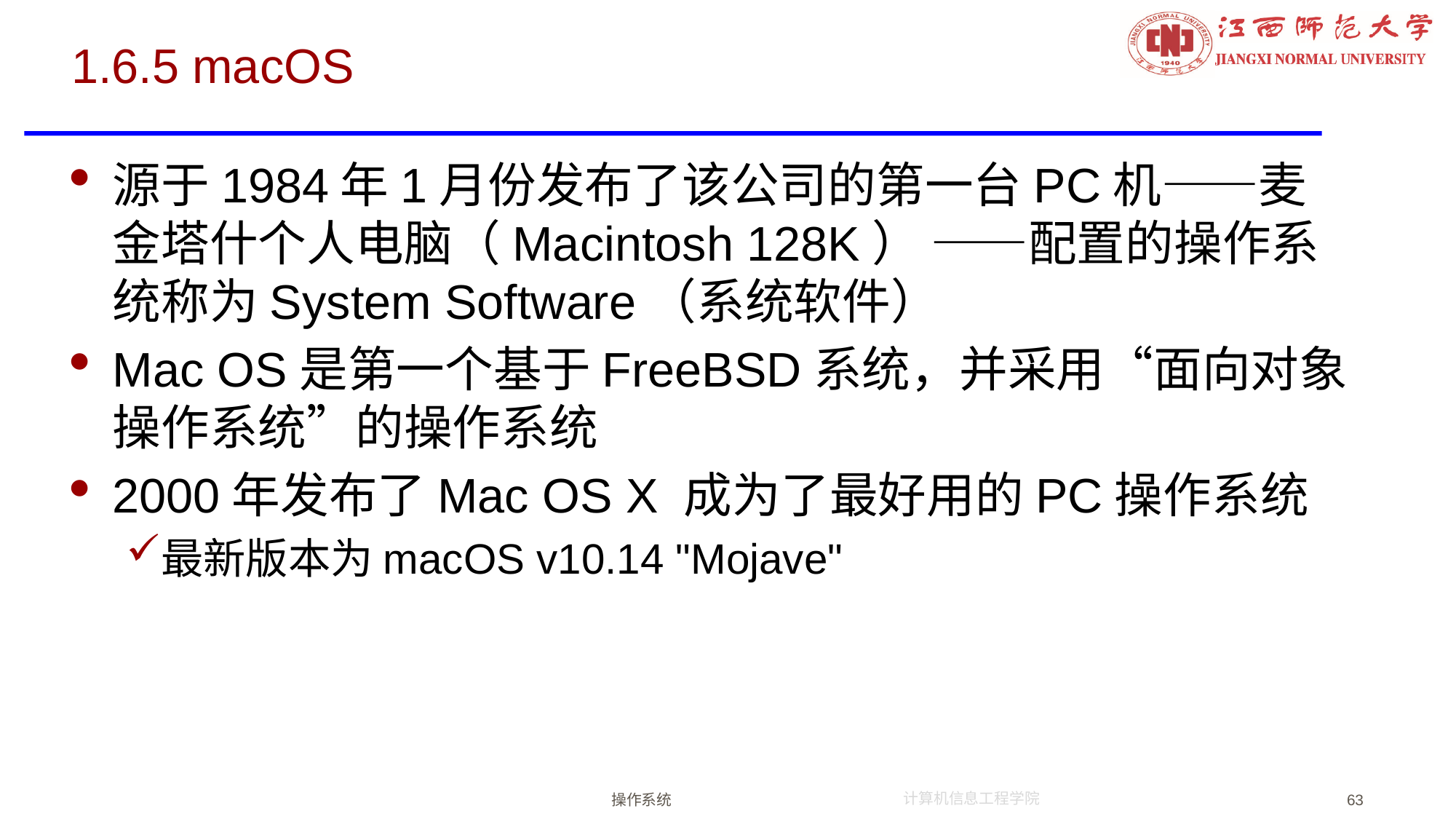

# 1.6.5 macOS
源于1984年1月份发布了该公司的第一台PC机——麦金塔什个人电脑（Macintosh 128K） ——配置的操作系统称为System Software（系统软件）
Mac OS是第一个基于FreeBSD系统，并采用“面向对象操作系统”的操作系统
2000年发布了Mac OS X 成为了最好用的PC操作系统
最新版本为macOS v10.14 "Mojave"

操作系统
63